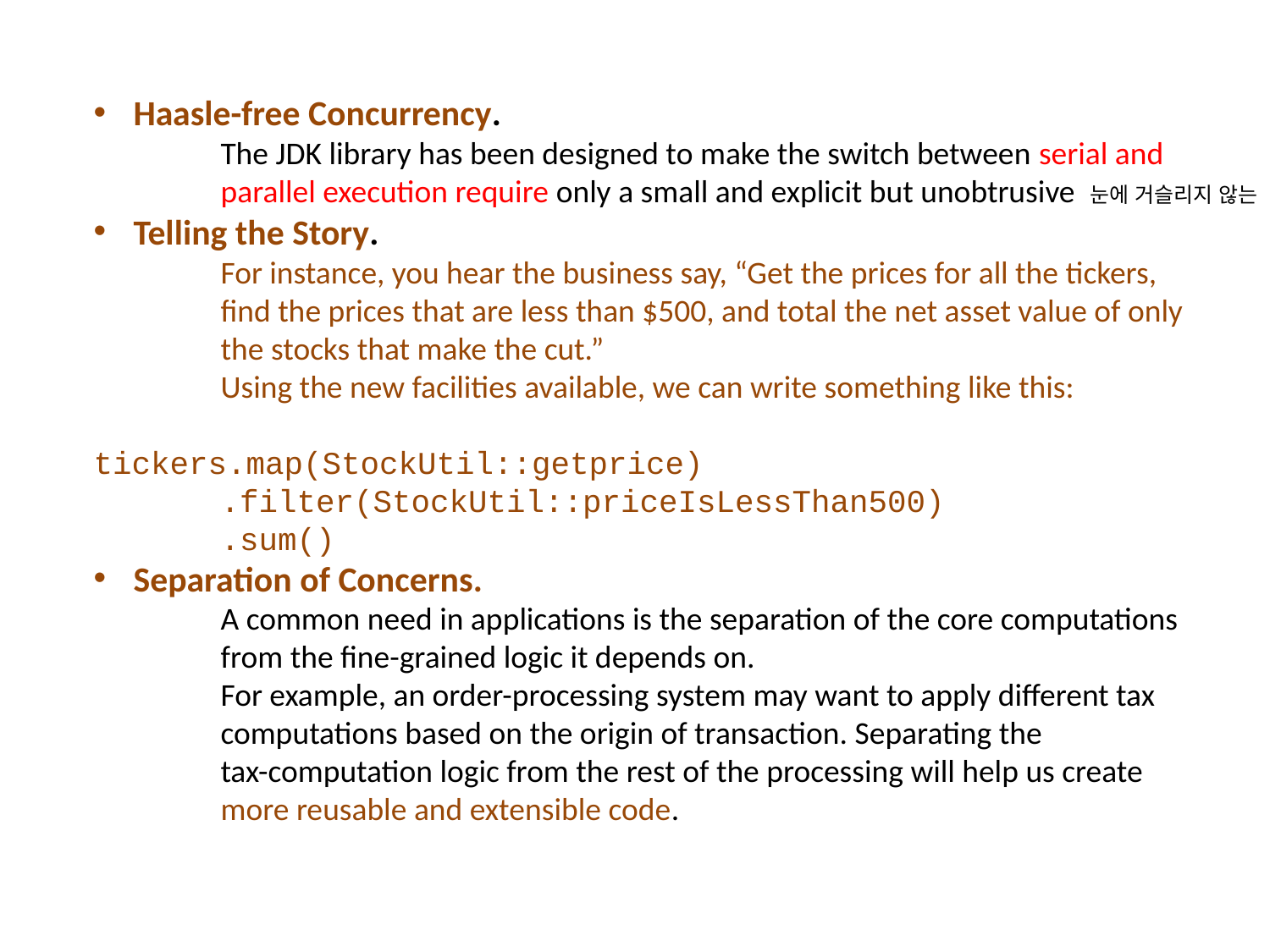

Haasle-free Concurrency.
	The JDK library has been designed to make the switch between serial and
	parallel execution require only a small and explicit but unobtrusive 눈에 거슬리지 않는 code change
Telling the Story.
	For instance, you hear the business say, “Get the prices for all the tickers,
	find the prices that are less than $500, and total the net asset value of only
	the stocks that make the cut.”
	Using the new facilities available, we can write something like this:

tickers.map(StockUtil::getprice)
	.filter(StockUtil::priceIsLessThan500)
	.sum()
Separation of Concerns.
	A common need in applications is the separation of the core computations
	from the fine-grained logic it depends on.
	For example, an order-processing system may want to apply different tax
	computations based on the origin of transaction. Separating the
	tax-computation logic from the rest of the processing will help us create
	more reusable and extensible code.